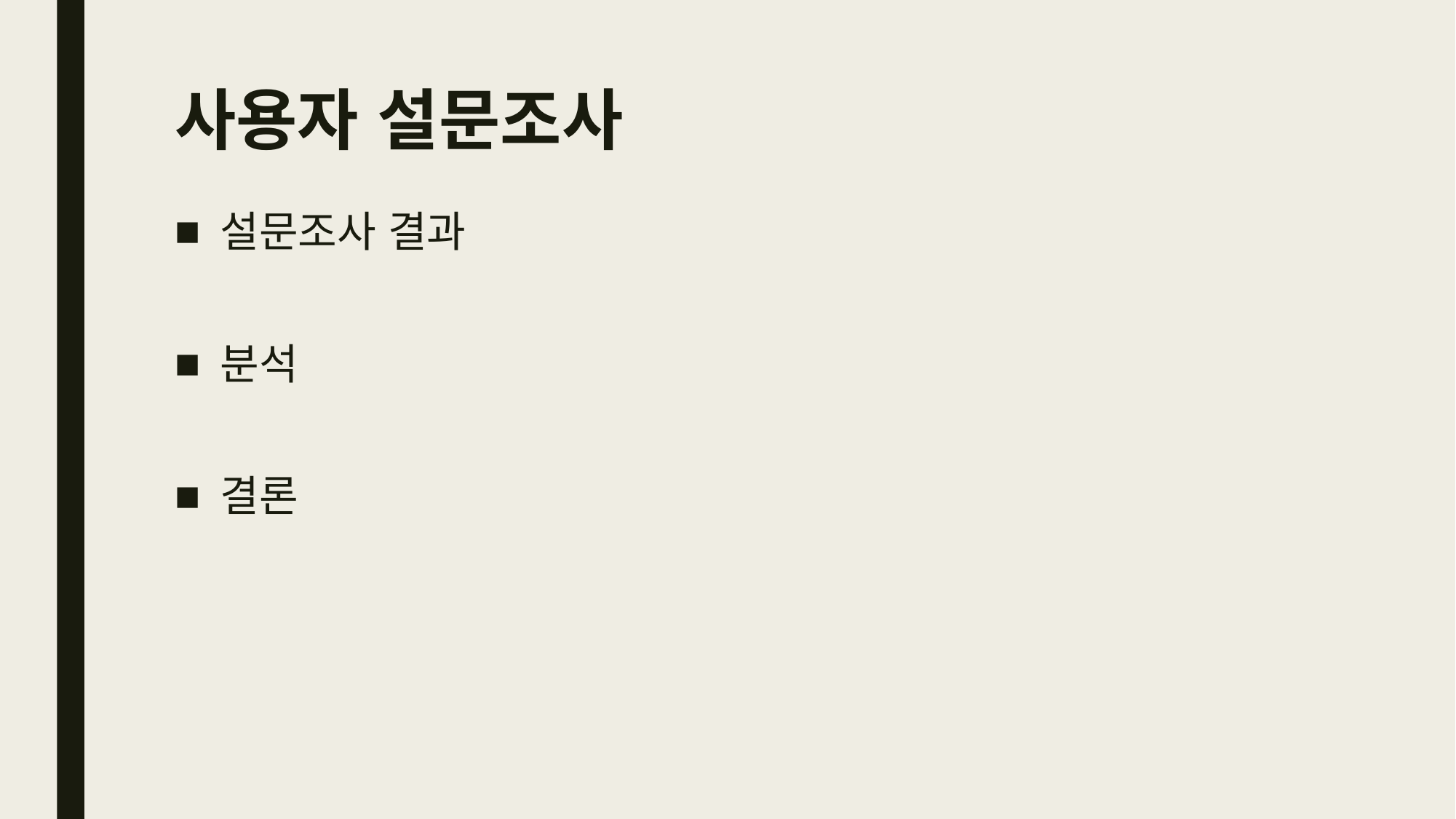

# 사용자 설문조사
설문조사 결과

분석

결론